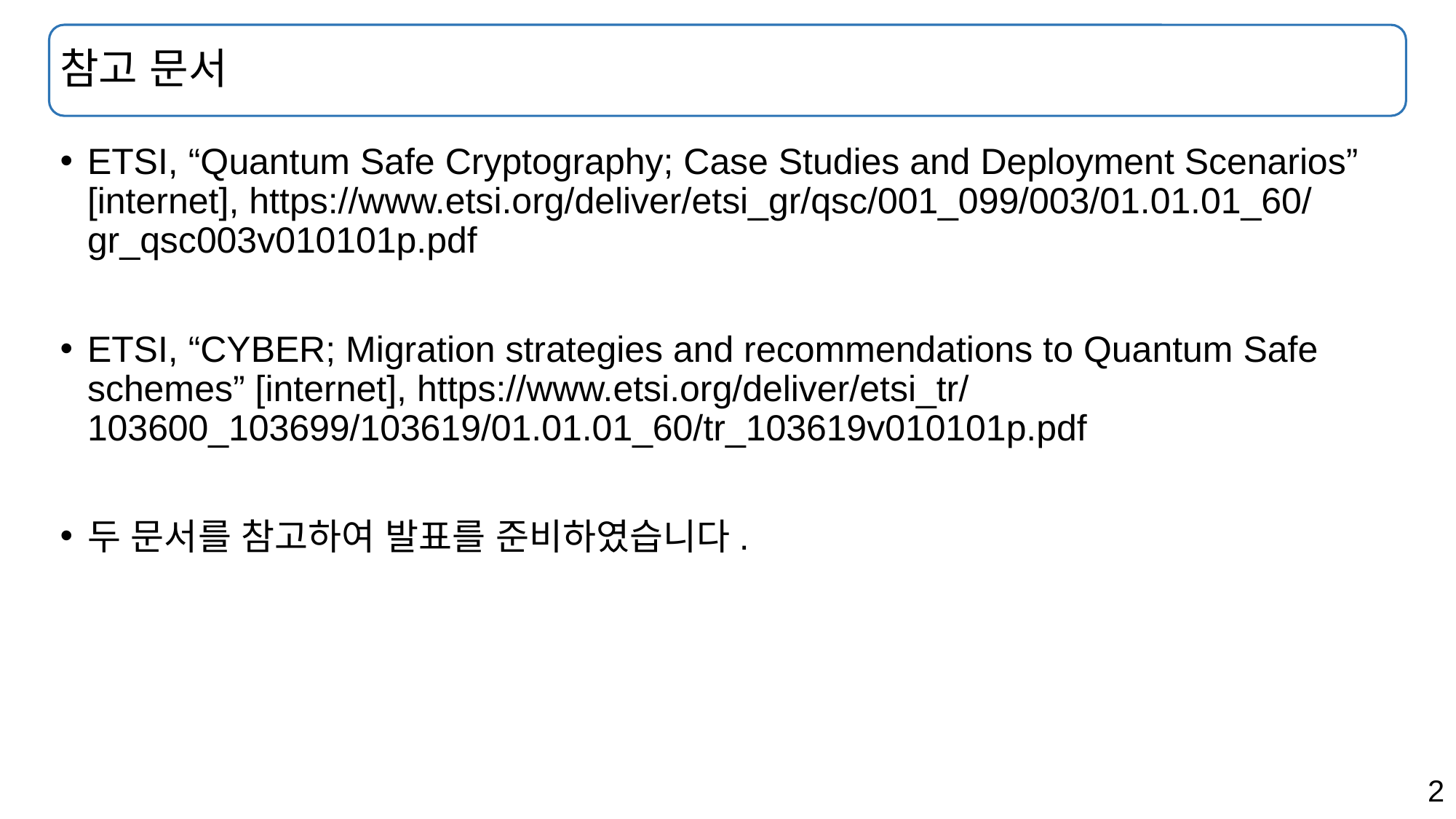

# 참고 문서
ETSI, “Quantum Safe Cryptography; Case Studies and Deployment Scenarios” [internet], https://www.etsi.org/deliver/etsi_gr/qsc/001_099/003/01.01.01_60/gr_qsc003v010101p.pdf

ETSI, “CYBER; Migration strategies and recommendations to Quantum Safe schemes” [internet], https://www.etsi.org/deliver/etsi_tr/103600_103699/103619/01.01.01_60/tr_103619v010101p.pdf

두 문서를 참고하여 발표를 준비하였습니다.